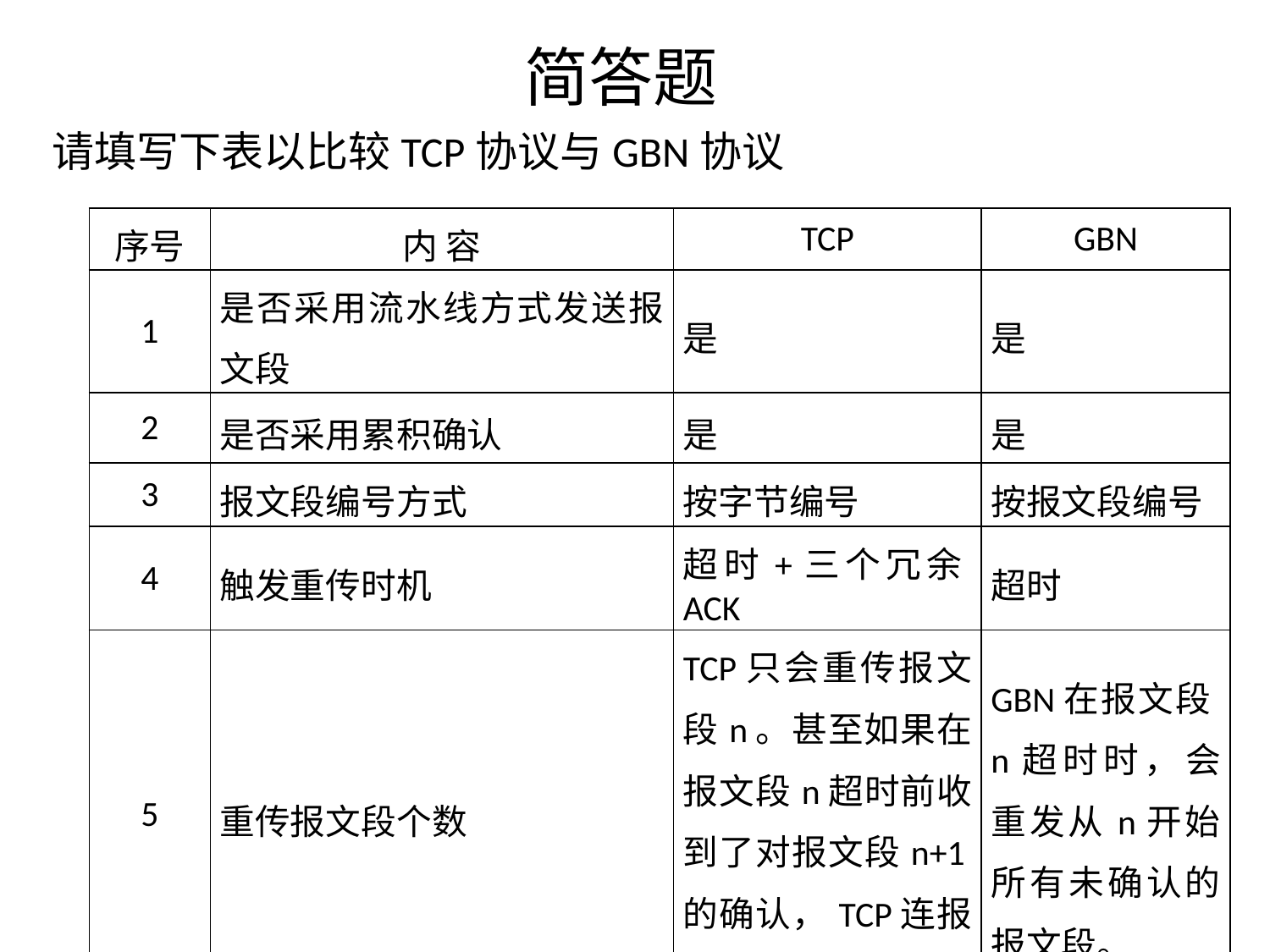

# 简答题
请填写下表以比较TCP协议与GBN协议

| 序号 | 内 容 | TCP | GBN |
| --- | --- | --- | --- |
| 1 | 是否采用流水线方式发送报文段 | 是 | 是 |
| 2 | 是否采用累积确认 | 是 | 是 |
| 3 | 报文段编号方式 | 按字节编号 | 按报文段编号 |
| 4 | 触发重传时机 | 超时+三个冗余ACK | 超时 |
| 5 | 重传报文段个数 | TCP只会重传报文段n。甚至如果在报文段n超时前收到了对报文段n+1的确认，TCP连报文段n都不会重传。 | GBN在报文段n超时时，会重发从n开始所有未确认的报文段。 |